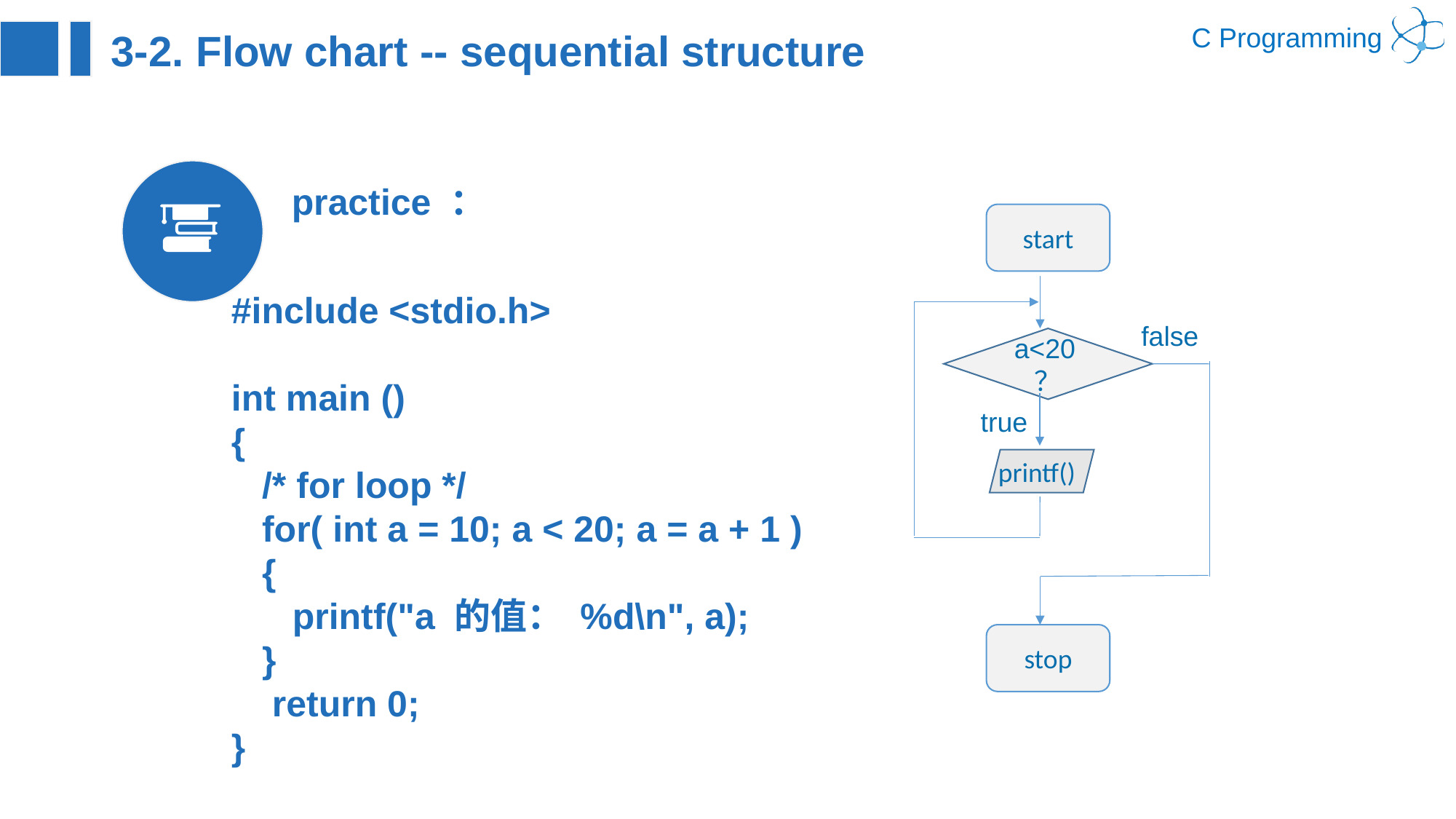

3-2. Flow chart -- sequential structure

practice ：
start
#include <stdio.h>

int main ()
{
   /* for loop */
   for( int a = 10; a < 20; a = a + 1 )
   {
      printf("a 的值： %d\n", a);
   }
    return 0;
}
false
a<20？
true
printf()

stop